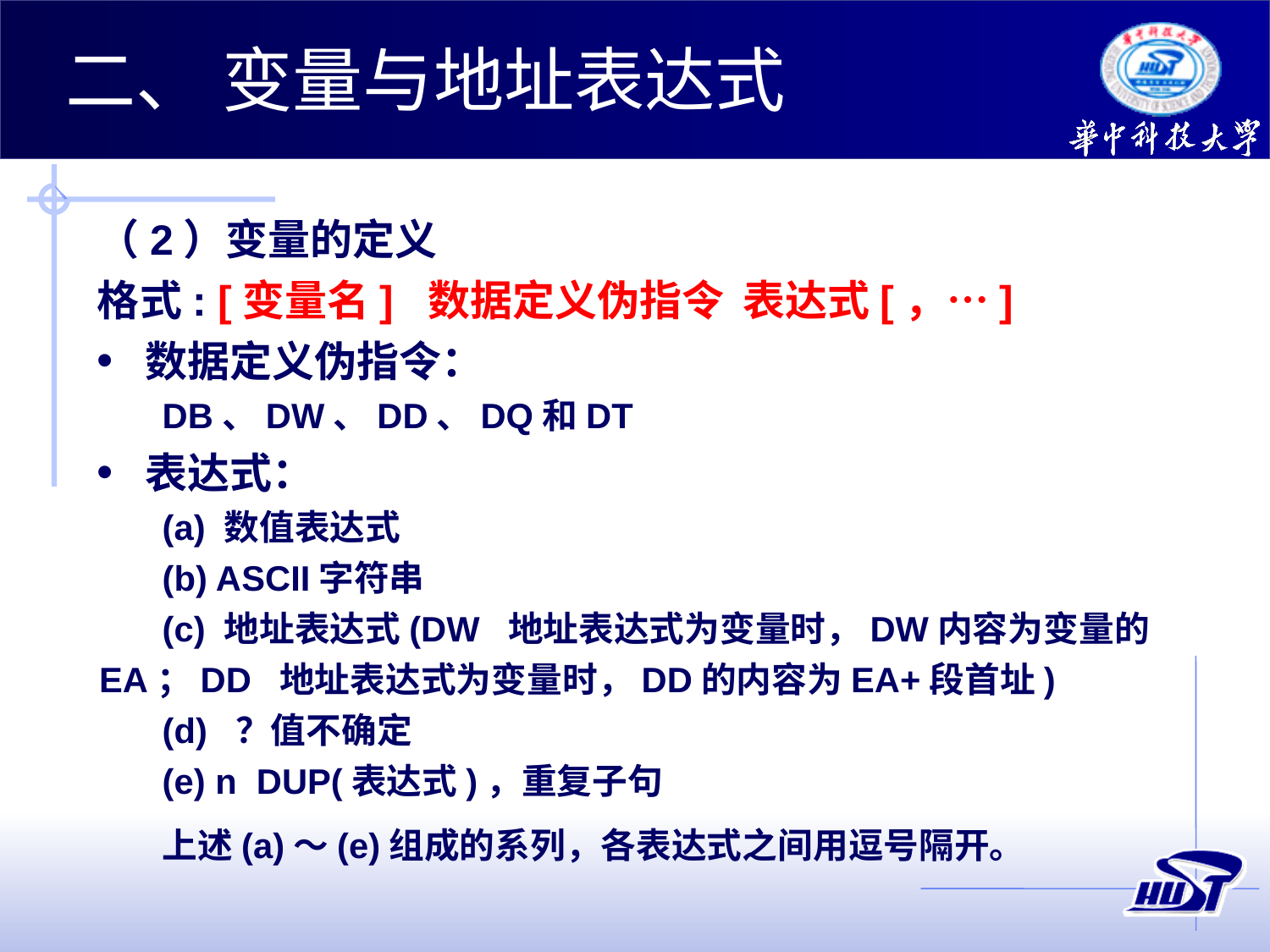

二、 变量与地址表达式
（2）变量的定义
格式: [变量名]  数据定义伪指令  表达式[，…]
数据定义伪指令：
DB、DW、DD、DQ和DT
表达式：
(a) 数值表达式
(b) ASCII字符串
(c) 地址表达式(DW  地址表达式为变量时，DW内容为变量的EA；DD  地址表达式为变量时，DD的内容为EA+段首址)
(d)  ？值不确定
(e) n  DUP(表达式)，重复子句
上述(a)～(e)组成的系列，各表达式之间用逗号隔开。